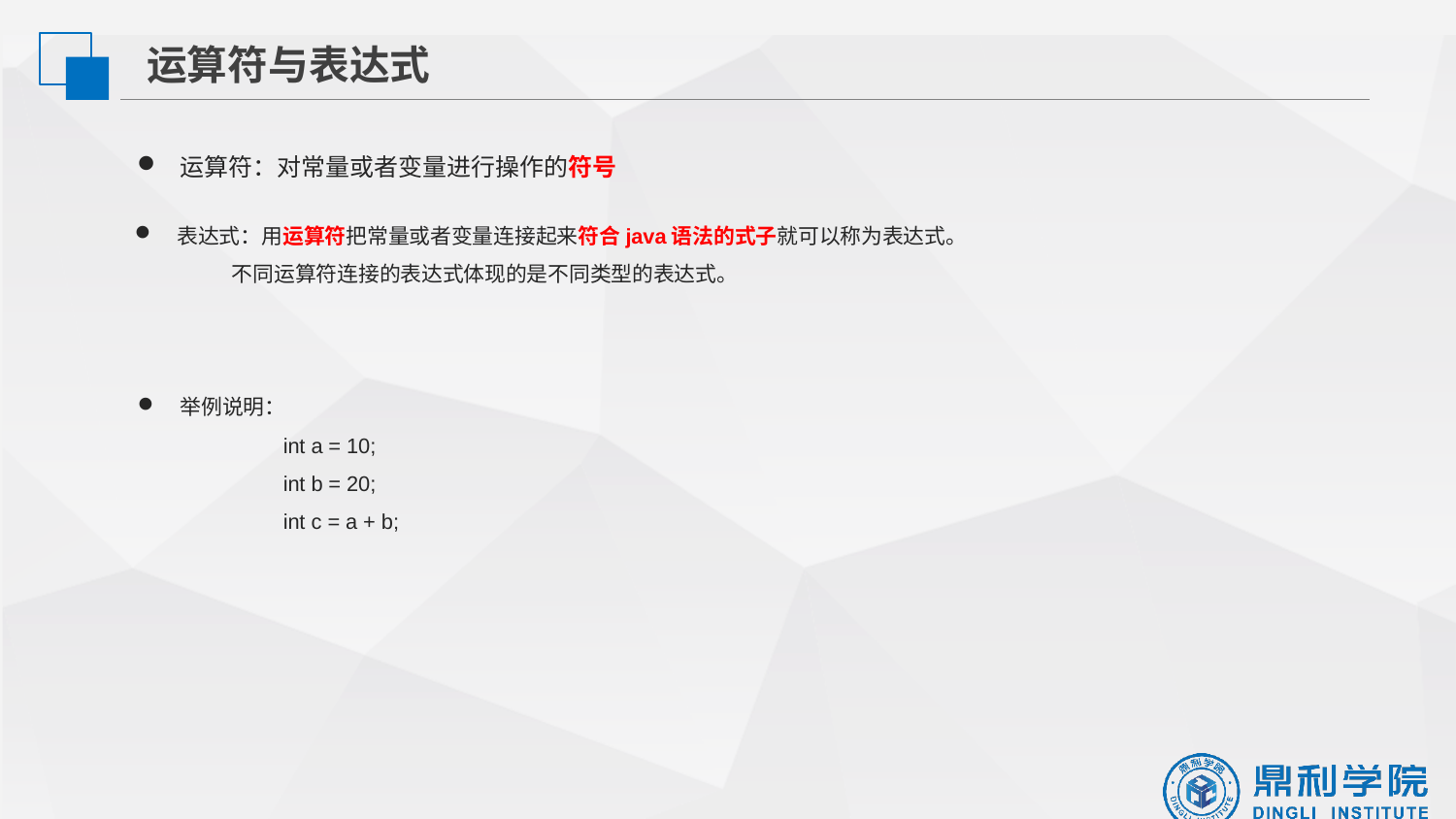

运算符与表达式
运算符：对常量或者变量进行操作的符号
表达式：用运算符把常量或者变量连接起来符合java语法的式子就可以称为表达式。
                    不同运算符连接的表达式体现的是不同类型的表达式。
举例说明：
	int a = 10;
	int b = 20;
	int c = a + b;